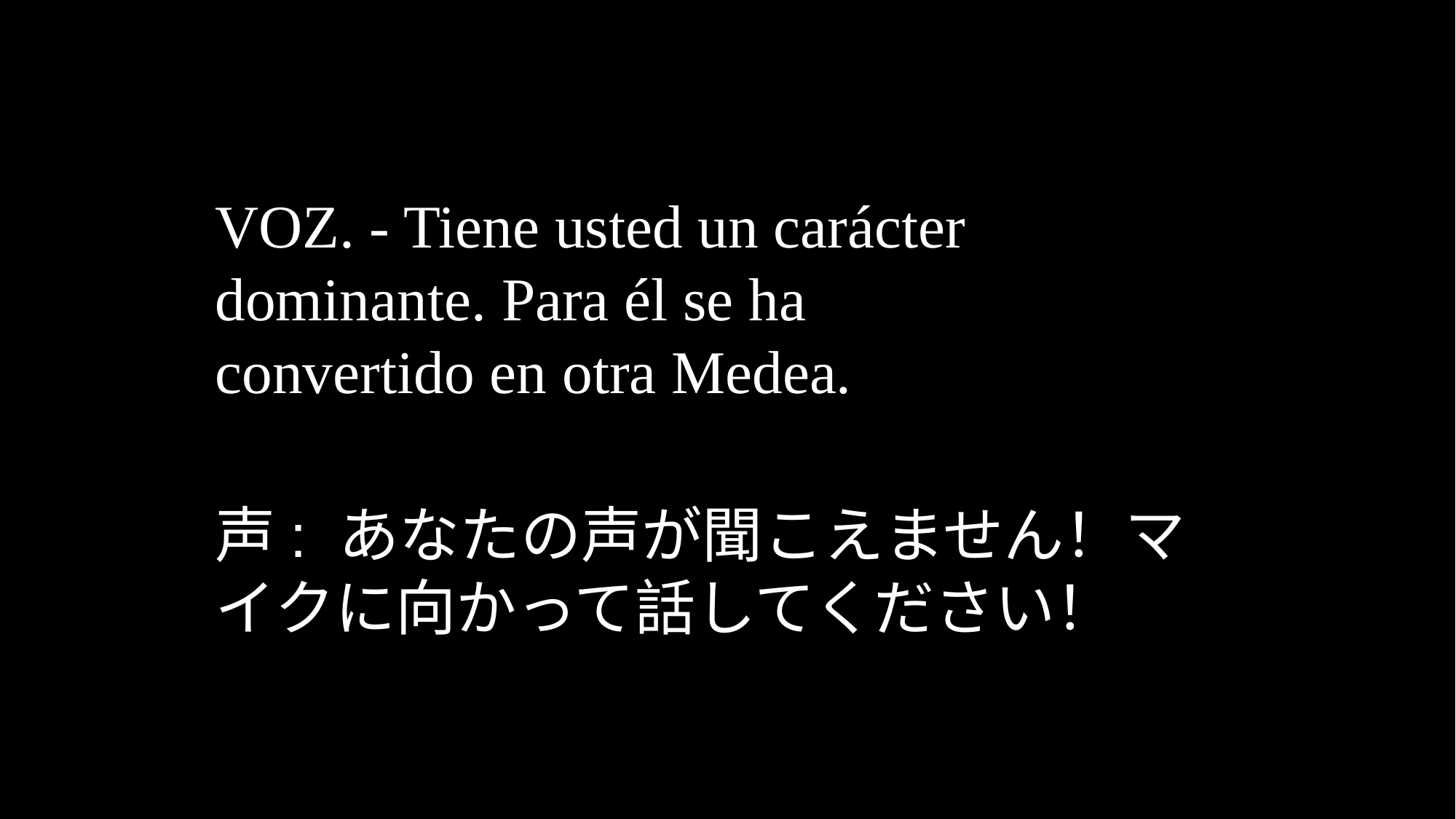

VOZ. - Tiene usted un carácter dominante. Para él se ha convertido en otra Medea.

声: あなたの声が聞こえません！マイクに向かって話してください！